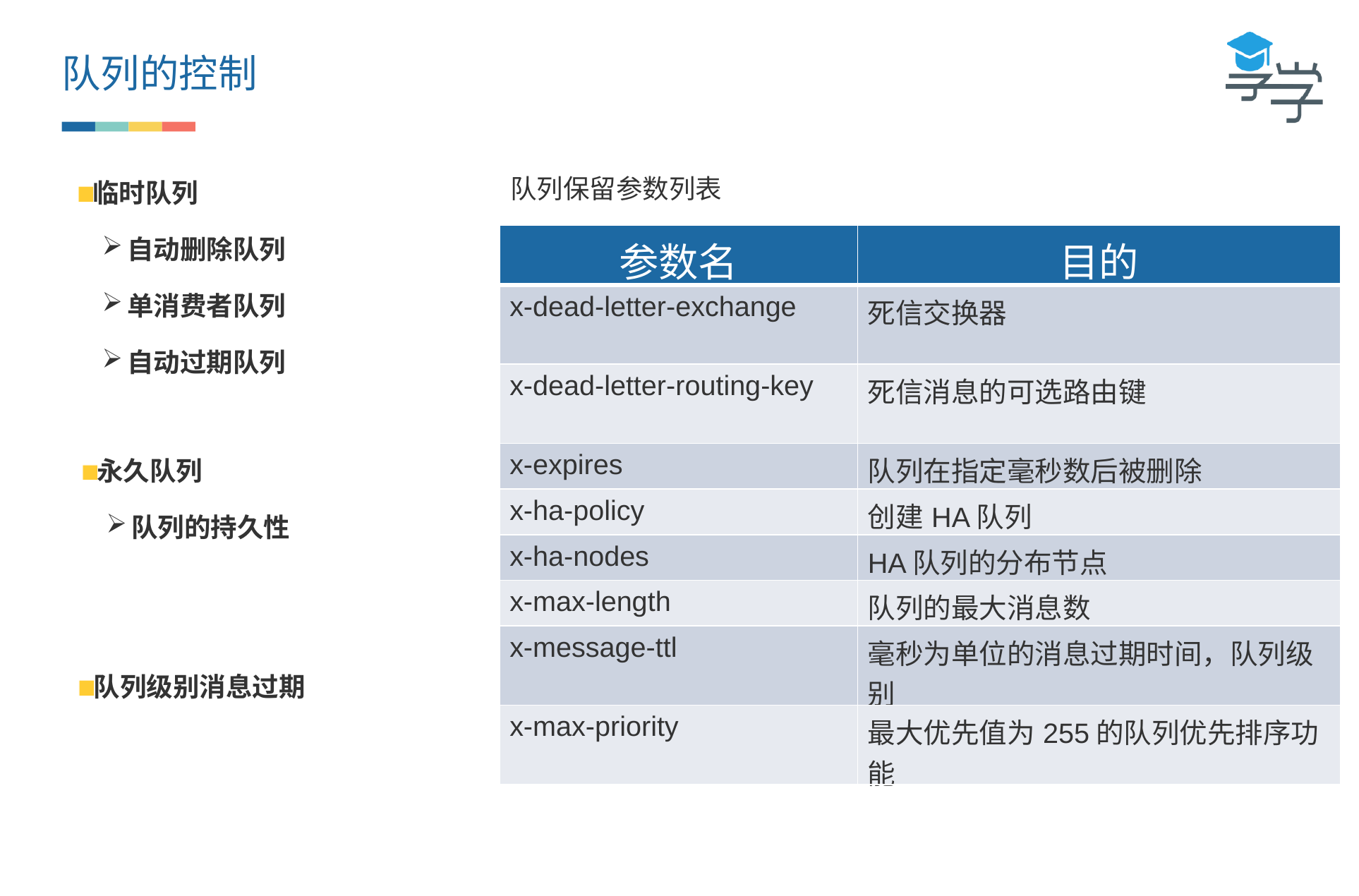

队列的控制

临时队列
自动删除队列
单消费者队列
自动过期队列
队列保留参数列表
| 参数名 | 目的 |
| --- | --- |
| x-dead-letter-exchange | 死信交换器 |
| x-dead-letter-routing-key | 死信消息的可选路由键 |
| x-expires | 队列在指定毫秒数后被删除 |
| x-ha-policy | 创建HA队列 |
| x-ha-nodes | HA队列的分布节点 |
| x-max-length | 队列的最大消息数 |
| x-message-ttl | 毫秒为单位的消息过期时间，队列级别 |
| x-max-priority | 最大优先值为255的队列优先排序功能 |
永久队列
队列的持久性
队列级别消息过期